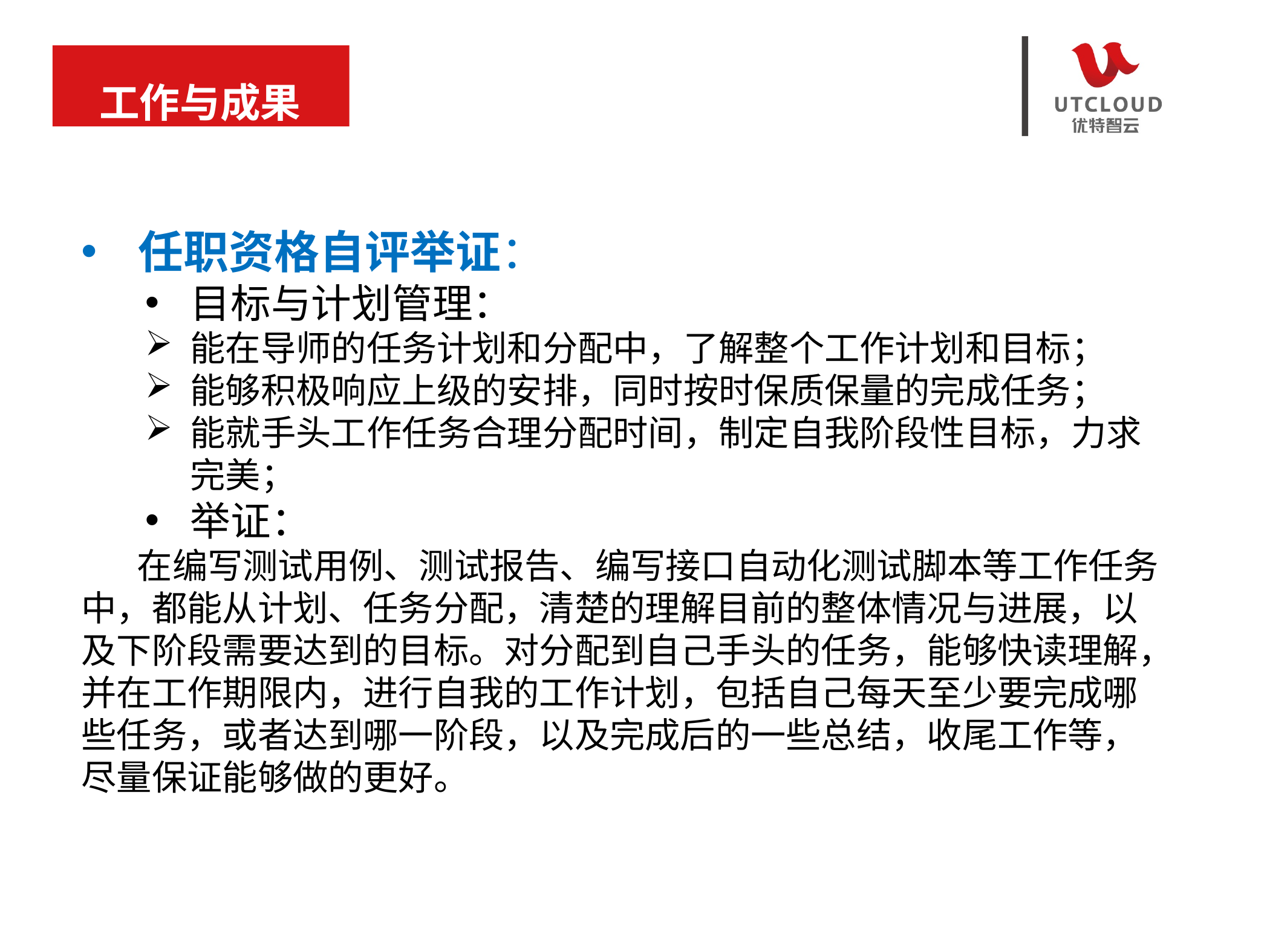

工作与成果

任职资格自评举证：
目标与计划管理：
能在导师的任务计划和分配中，了解整个工作计划和目标；
能够积极响应上级的安排，同时按时保质保量的完成任务；
能就手头工作任务合理分配时间，制定自我阶段性目标，力求完美；
举证：
      在编写测试用例、测试报告、编写接口自动化测试脚本等工作任务中，都能从计划、任务分配，清楚的理解目前的整体情况与进展，以及下阶段需要达到的目标。对分配到自己手头的任务，能够快读理解，并在工作期限内，进行自我的工作计划，包括自己每天至少要完成哪些任务，或者达到哪一阶段，以及完成后的一些总结，收尾工作等，尽量保证能够做的更好。